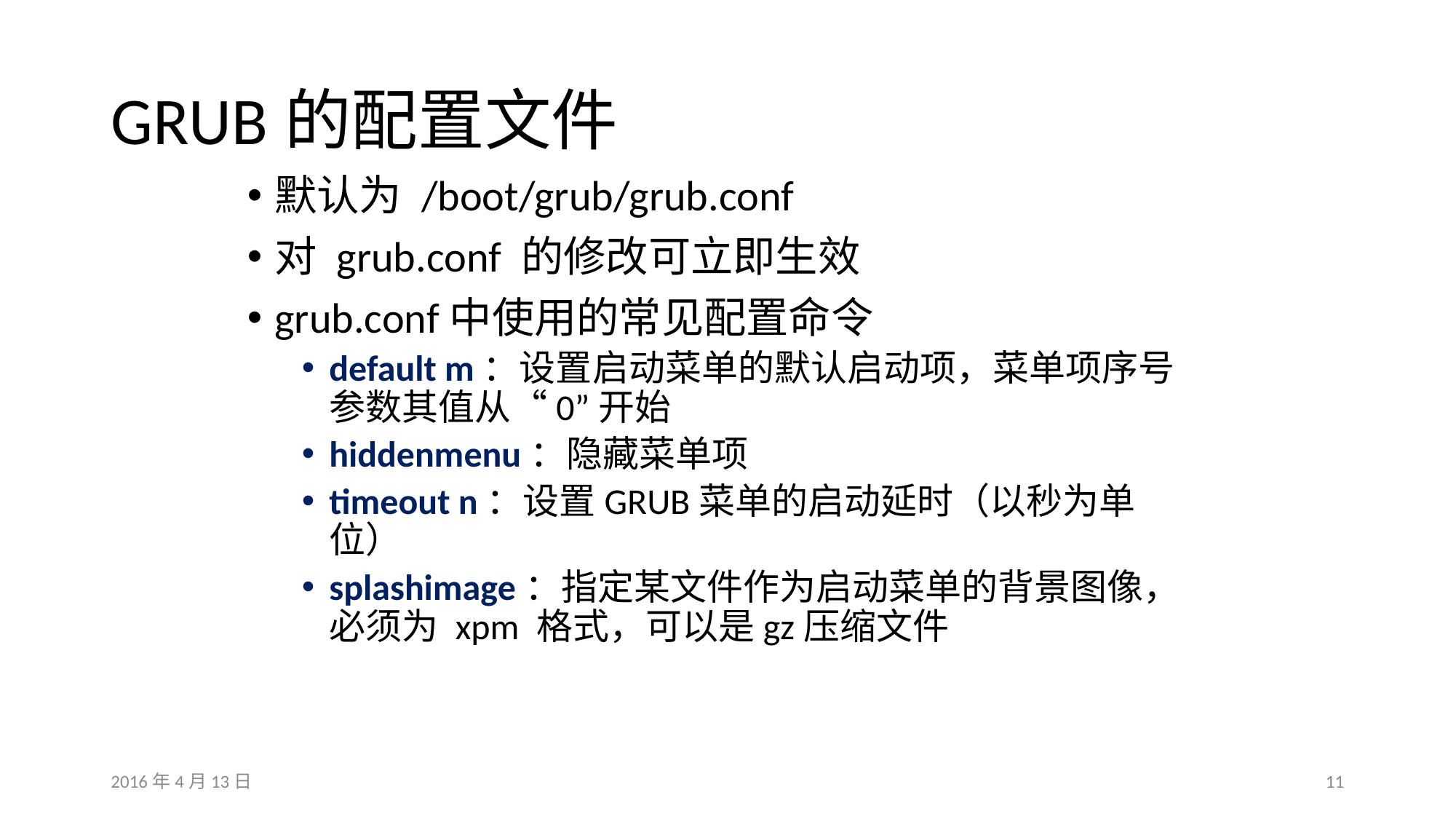

# GRUB的配置文件
默认为 /boot/grub/grub.conf
对 grub.conf 的修改可立即生效
grub.conf中使用的常见配置命令
default m：设置启动菜单的默认启动项，菜单项序号参数其值从“0”开始
hiddenmenu：隐藏菜单项
timeout n：设置GRUB菜单的启动延时（以秒为单位）
splashimage：指定某文件作为启动菜单的背景图像，必须为 xpm 格式，可以是gz压缩文件
2016年4月13日
11